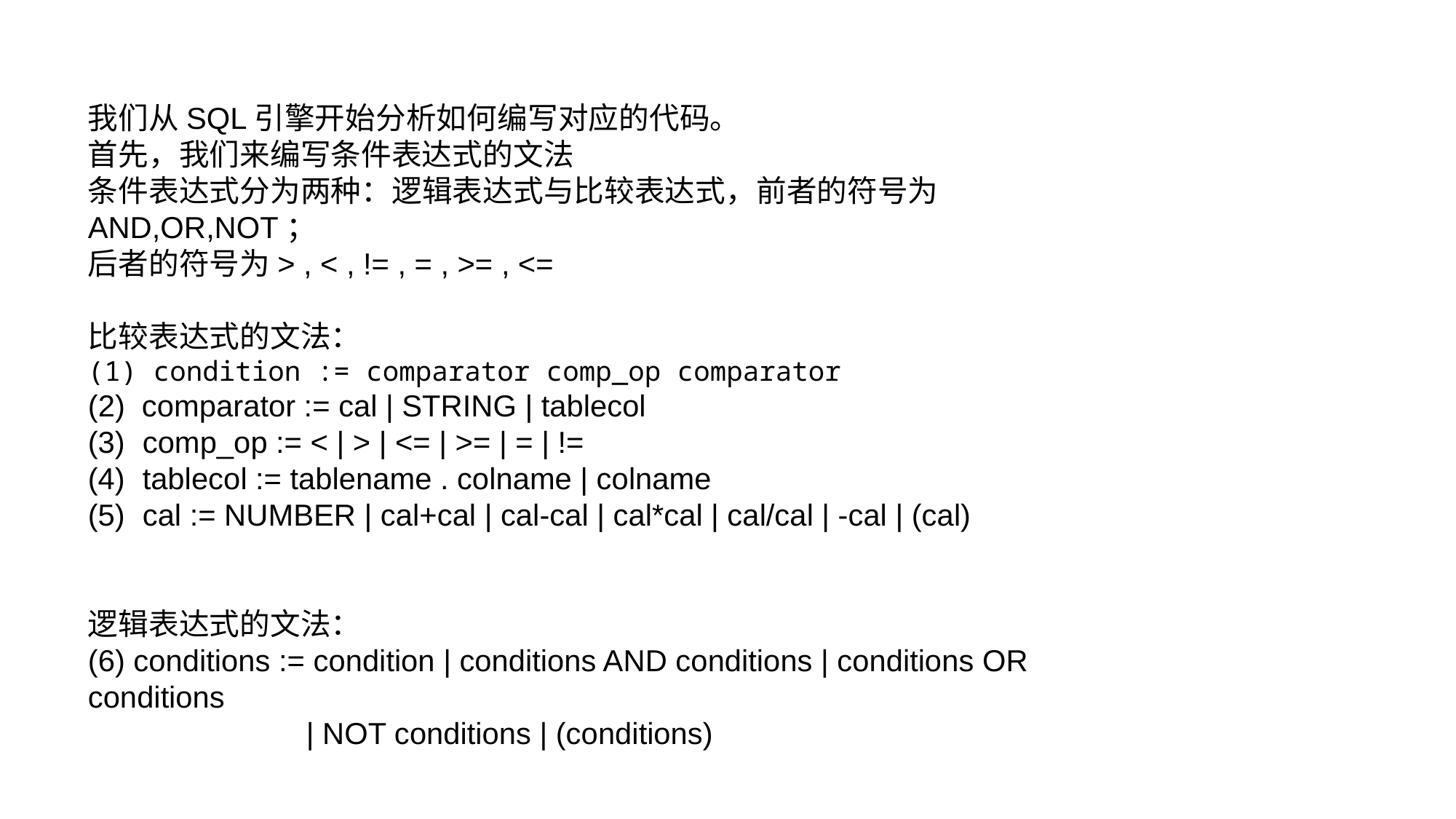

我们从SQL引擎开始分析如何编写对应的代码。
首先，我们来编写条件表达式的文法
条件表达式分为两种：逻辑表达式与比较表达式，前者的符号为AND,OR,NOT；
后者的符号为> , < , != , = , >= , <=

比较表达式的文法：
(1) condition := comparator comp_op comparator
(2)  comparator := cal | STRING | tablecol
comp_op := < | > | <= | >= | = | !=
tablecol := tablename . colname | colname
cal := NUMBER | cal+cal | cal-cal | cal*cal | cal/cal | -cal | (cal)

逻辑表达式的文法：
(6) conditions := condition | conditions AND conditions | conditions OR conditions
		| NOT conditions | (conditions)